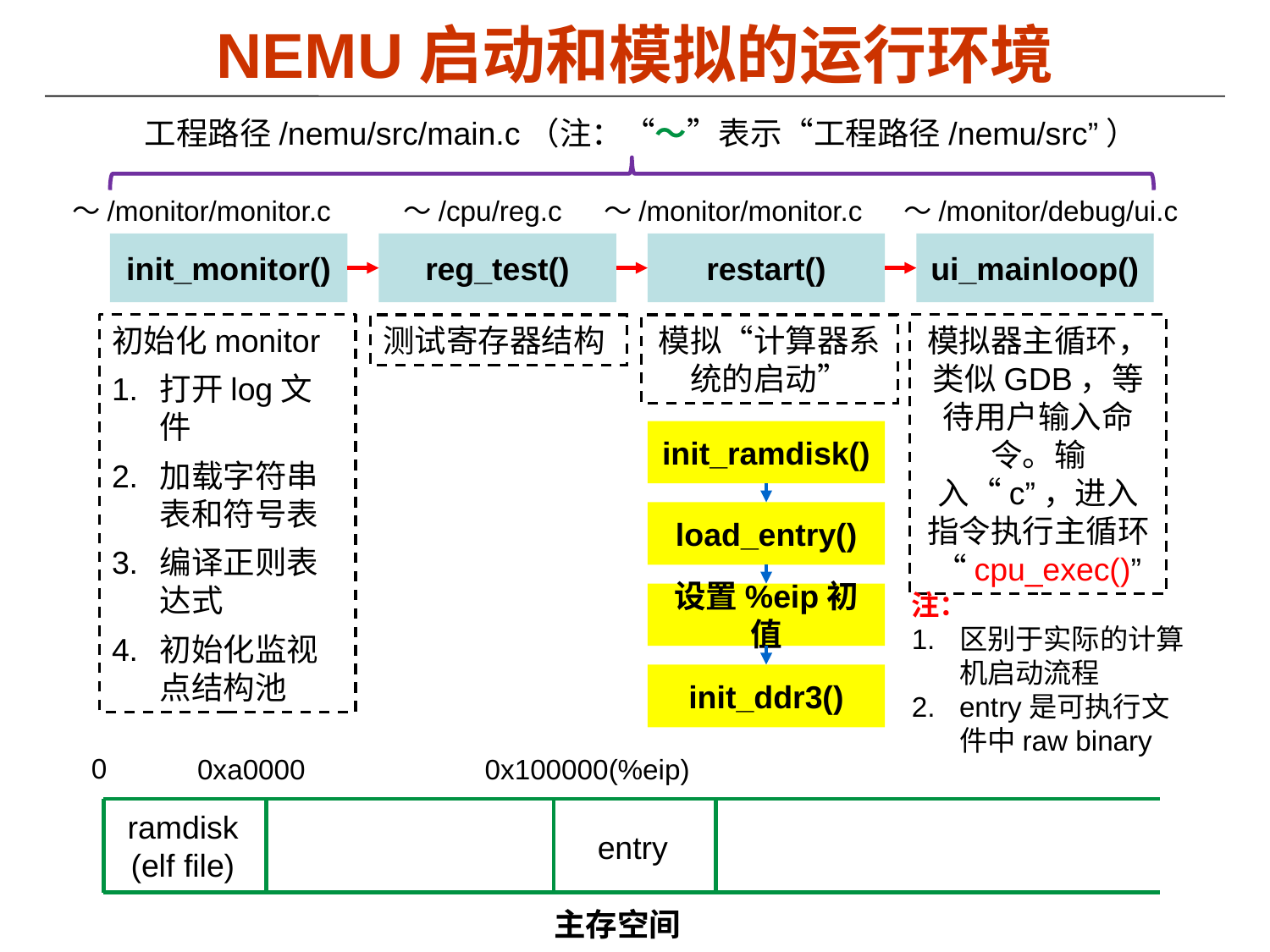

# NEMU启动和模拟的运行环境
工程路径/nemu/src/main.c（注：“～”表示“工程路径/nemu/src”）
～/monitor/monitor.c
～/cpu/reg.c
～/monitor/monitor.c
～/monitor/debug/ui.c
init_monitor()
reg_test()
restart()
ui_mainloop()
初始化monitor
打开log文件
加载字符串表和符号表
编译正则表达式
初始化监视点结构池
模拟器主循环，类似GDB，等待用户输入命令。输入“c”，进入指令执行主循环“cpu_exec()”
测试寄存器结构
模拟“计算器系统的启动”
init_ramdisk()
load_entry()
注：
区别于实际的计算机启动流程
entry是可执行文件中raw binary
设置%eip初值
init_ddr3()
0
0xa0000
0x100000(%eip)
ramdisk
(elf file)
entry
主存空间